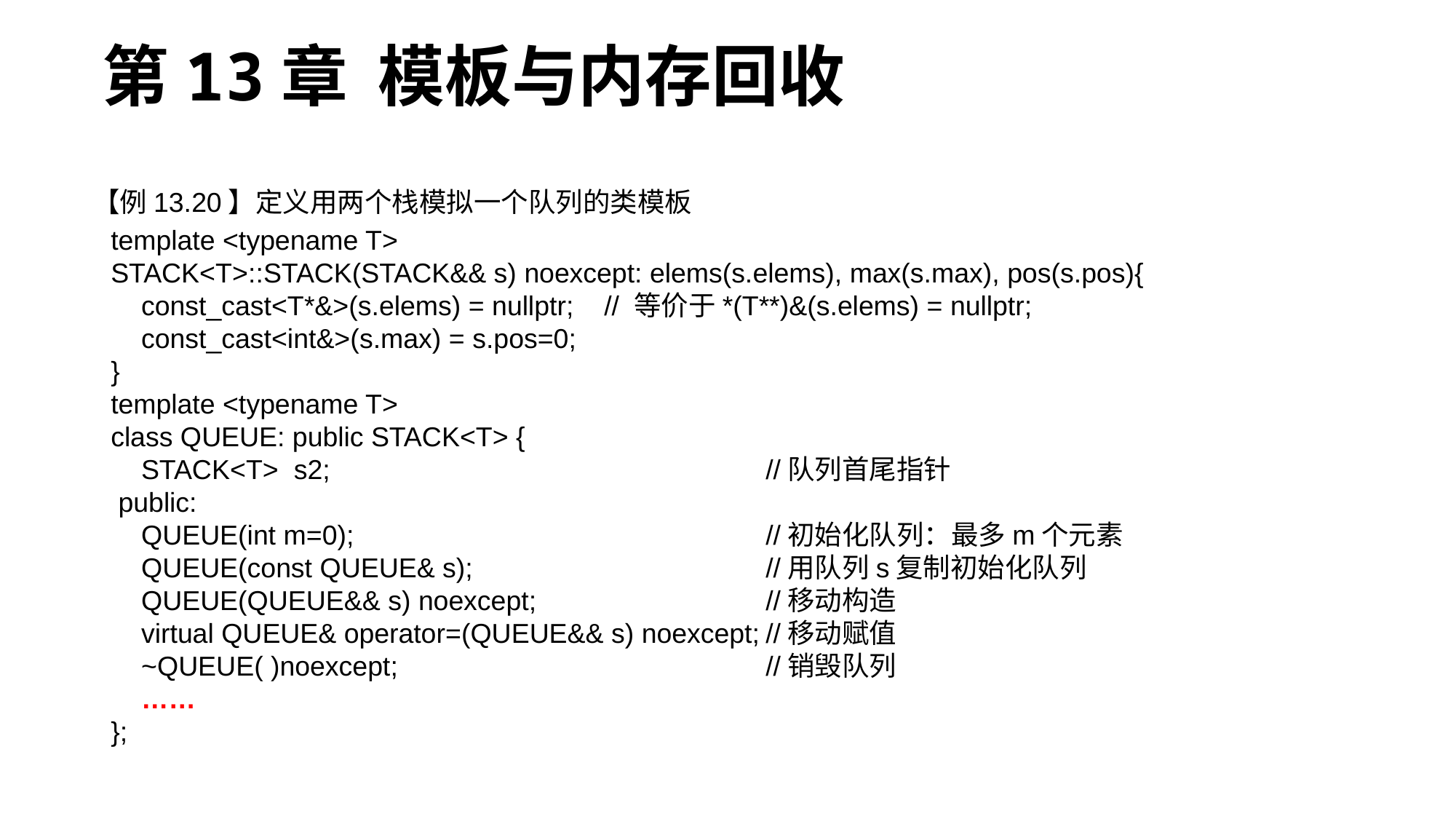

# 第13章  模板与内存回收
【例13.20】定义用两个栈模拟一个队列的类模板
template <typename T>
STACK<T>::STACK(STACK&& s) noexcept: elems(s.elems), max(s.max), pos(s.pos){
    const_cast<T*&>(s.elems) = nullptr;    // 等价于*(T**)&(s.elems) = nullptr;
    const_cast<int&>(s.max) = s.pos=0;
}
template <typename T>
class QUEUE: public STACK<T> {
    STACK<T>  s2;  				//队列首尾指针
 public:
    QUEUE(int m=0);				//初始化队列：最多m个元素
    QUEUE(const QUEUE& s); 			//用队列s复制初始化队列
    QUEUE(QUEUE&& s) noexcept;			//移动构造
    virtual QUEUE& operator=(QUEUE&& s) noexcept;	//移动赋值
    ~QUEUE( )noexcept;				//销毁队列
    ……
};